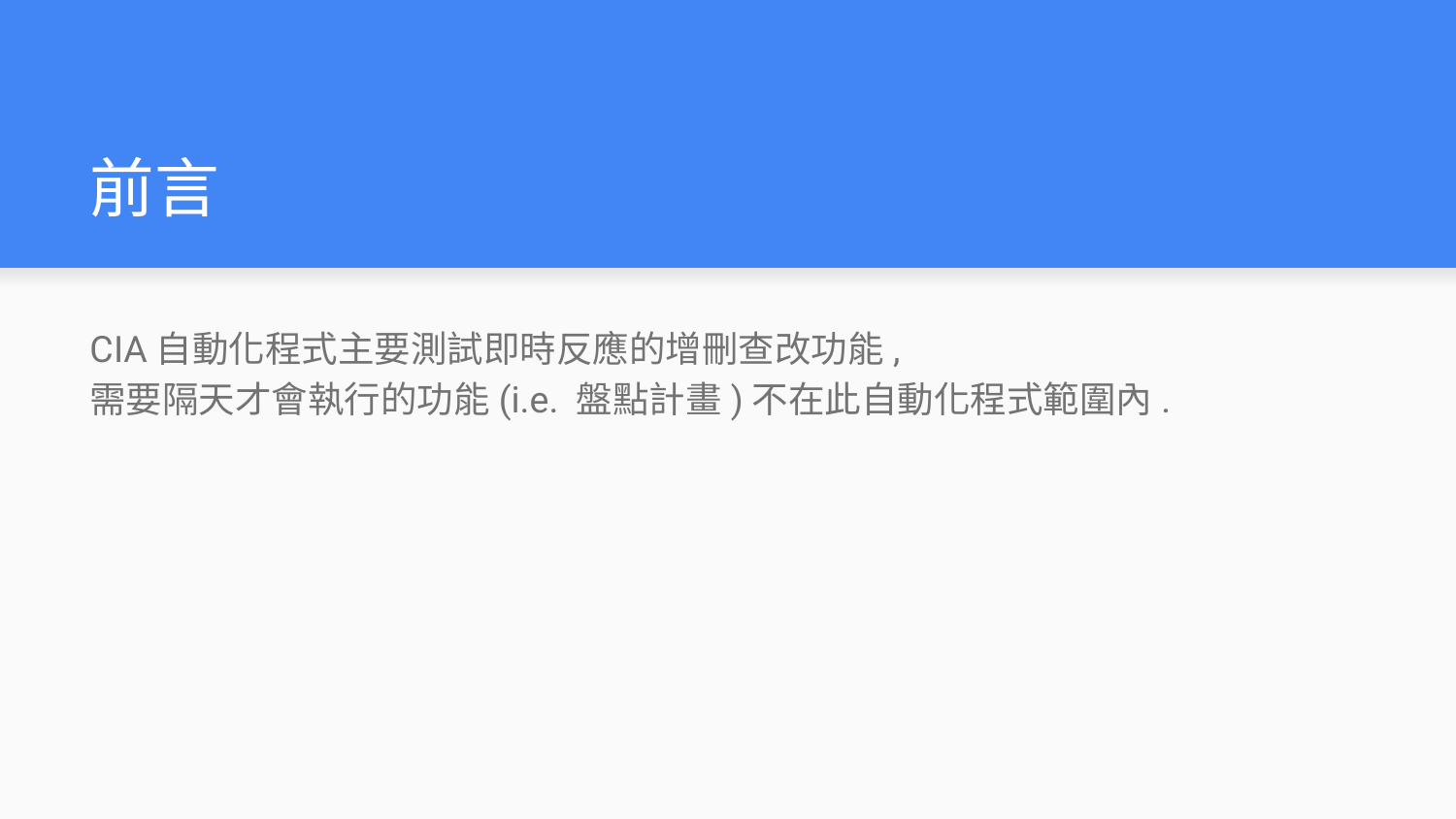

# 前言
CIA自動化程式主要測試即時反應的增刪查改功能,
需要隔天才會執行的功能(i.e. 盤點計畫)不在此自動化程式範圍內.